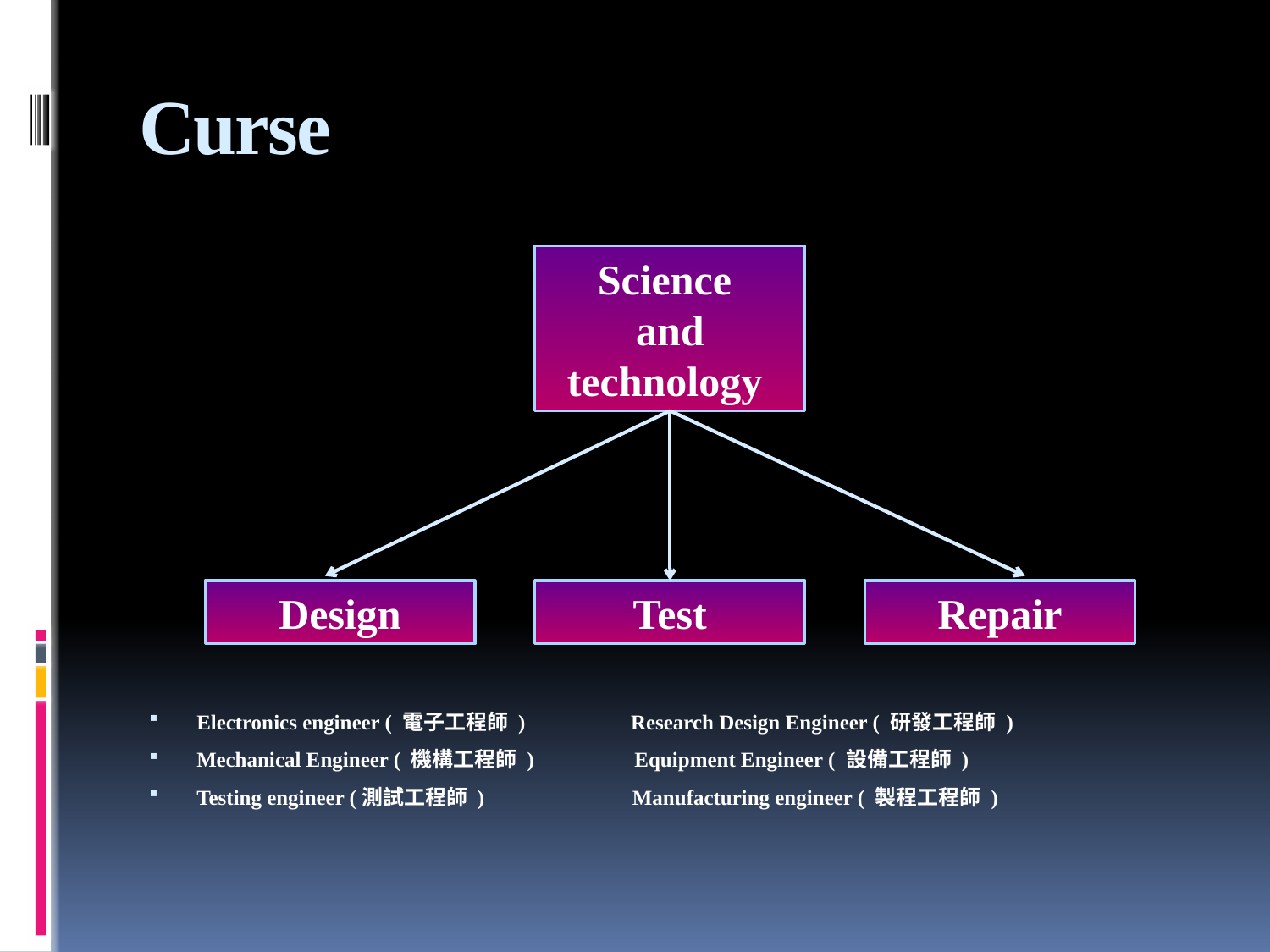

# Curse
Science
and technology

Electronics engineer ( 電子工程師 )                    Research Design Engineer ( 研發工程師 )
Mechanical Engineer ( 機構工程師 )                   Equipment Engineer ( 設備工程師 )
Testing engineer (測試工程師 )                            Manufacturing engineer ( 製程工程師 )
Design
Test
Repair